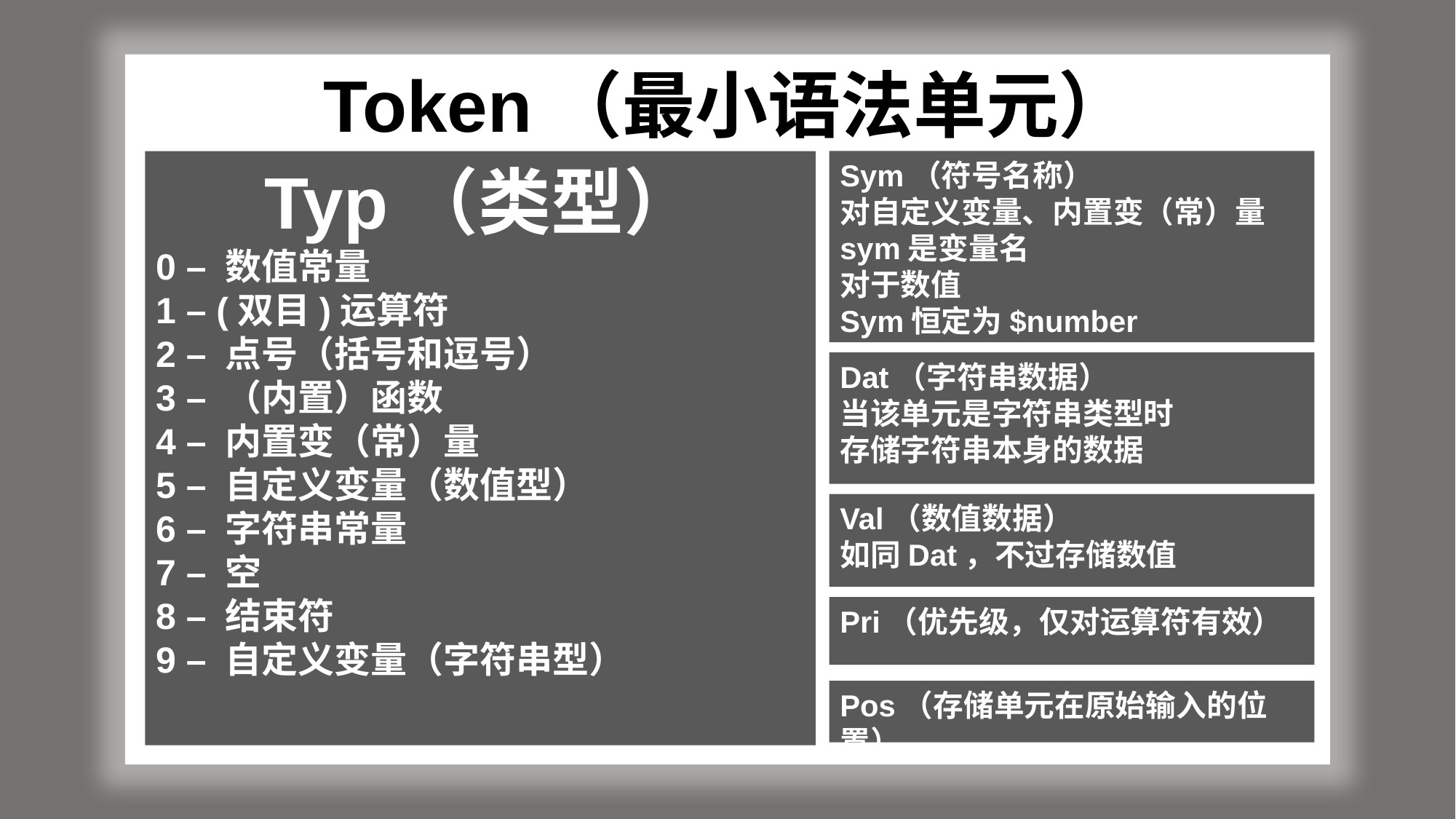

Token（最小语法单元）
Typ（类型）
0 – 数值常量
1 – (双目)运算符
2 – 点号（括号和逗号）
3 – （内置）函数
4 – 内置变（常）量
5 – 自定义变量（数值型）
6 – 字符串常量
7 – 空
8 – 结束符
9 – 自定义变量（字符串型）

Sym（符号名称）
对自定义变量、内置变（常）量
sym是变量名
对于数值
Sym恒定为$number
Dat（字符串数据）
当该单元是字符串类型时
存储字符串本身的数据
Val（数值数据）
如同Dat，不过存储数值
Pri（优先级，仅对运算符有效）
Pos（存储单元在原始输入的位置）